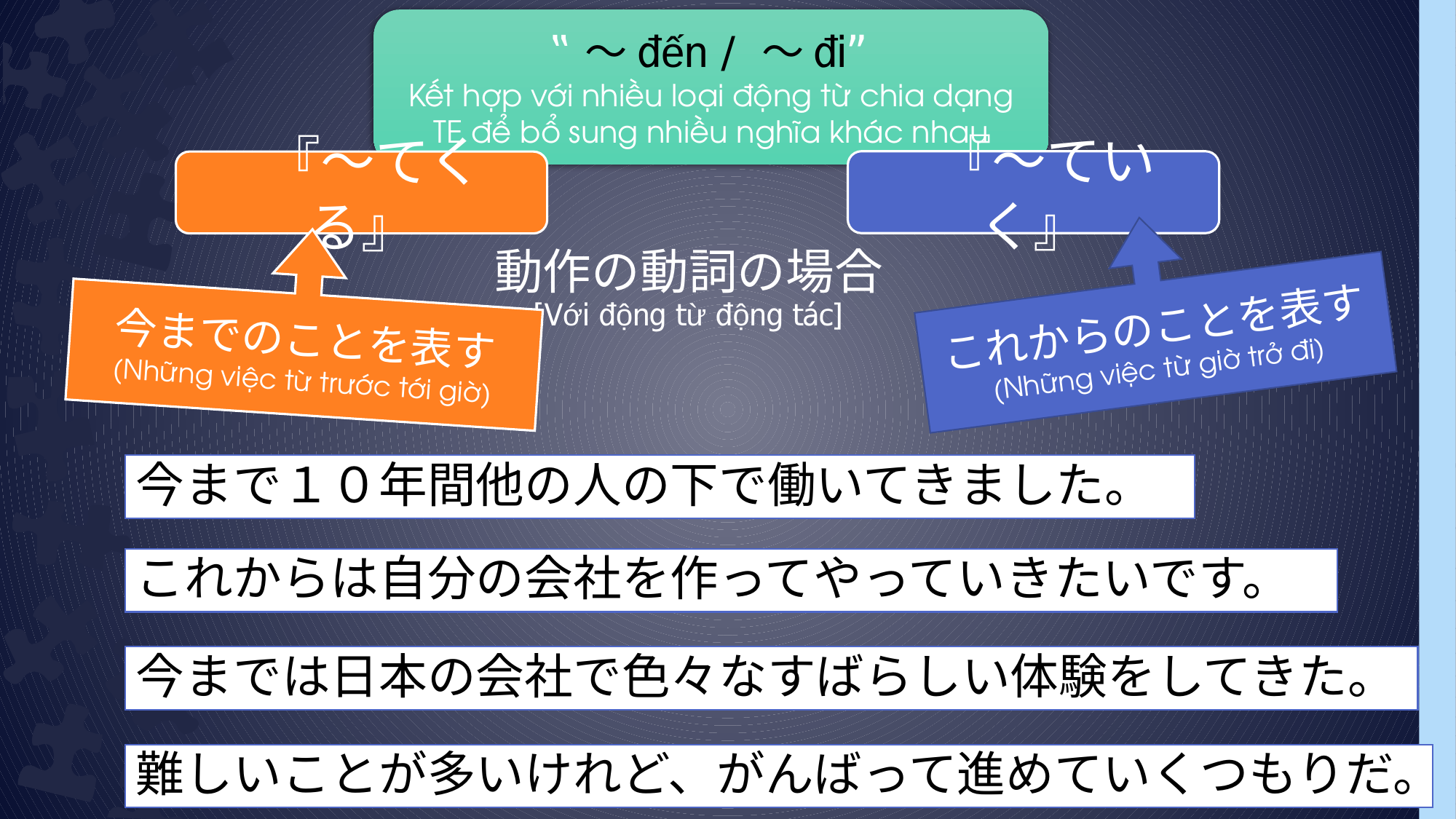

“～đến / ～đi”
Kết hợp với nhiều loại động từ chia dạng TE để bổ sung nhiều nghĩa khác nhau
 『～ていく』
 『～てくる』
これからのことを表す
(Những việc từ giờ trở đi)
今までのことを表す
(Những việc từ trước tới giờ)
動作の動詞の場合
[Với động từ động tác]
今まで１０年間他の人の下で働いてきました。
これからは自分の会社を作ってやっていきたいです。
今までは日本の会社で色々なすばらしい体験をしてきた。
難しいことが多いけれど、がんばって進めていくつもりだ。